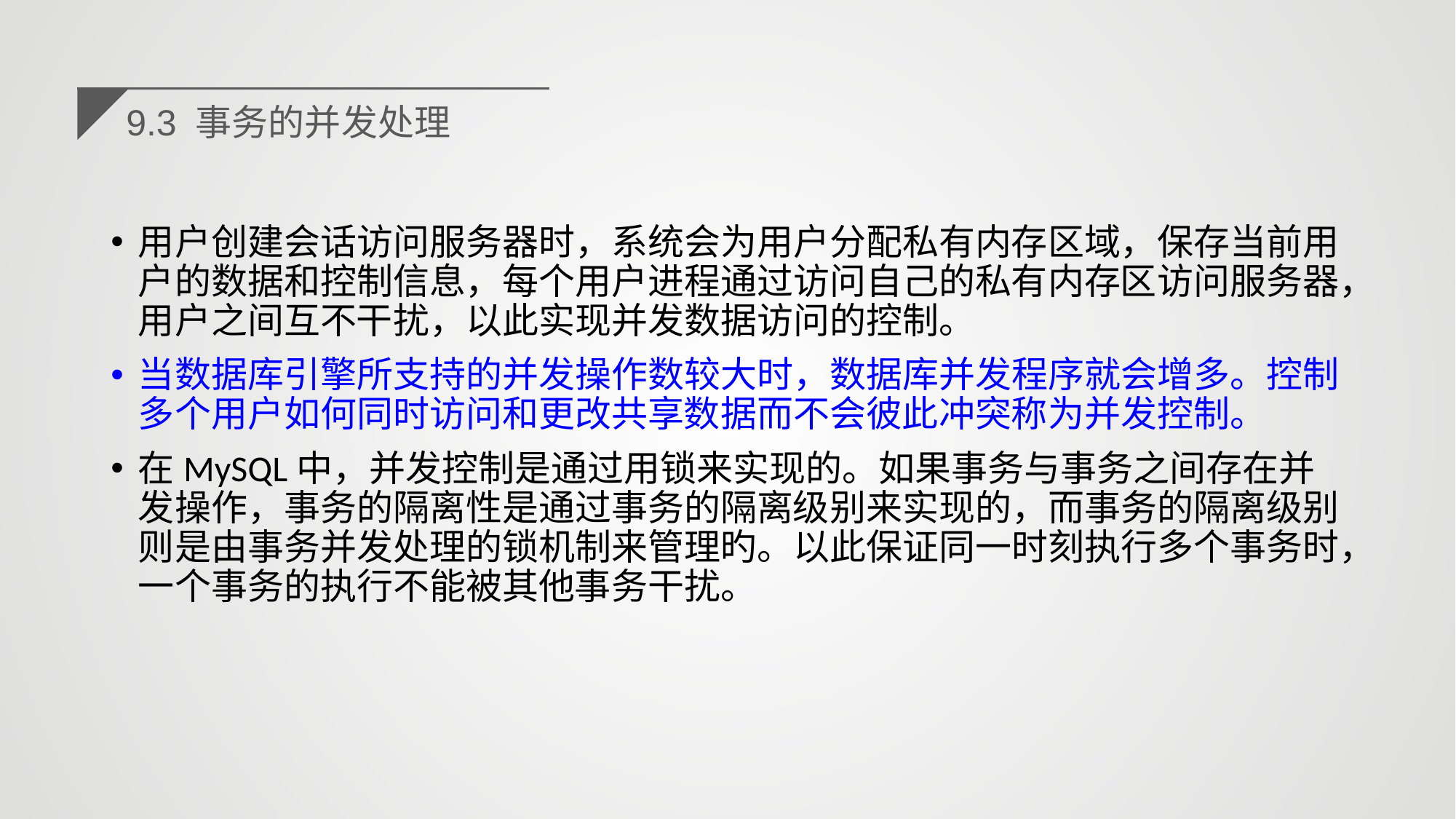

9.3 事务的并发处理

用户创建会话访问服务器时，系统会为用户分配私有内存区域，保存当前用户的数据和控制信息，每个用户进程通过访问自己的私有内存区访问服务器，用户之间互不干扰，以此实现并发数据访问的控制。
当数据库引擎所支持的并发操作数较大时，数据库并发程序就会增多。控制多个用户如何同时访问和更改共享数据而不会彼此冲突称为并发控制。
在MySQL中，并发控制是通过用锁来实现的。如果事务与事务之间存在并发操作，事务的隔离性是通过事务的隔离级别来实现的，而事务的隔离级别则是由事务并发处理的锁机制来管理旳。以此保证同一时刻执行多个事务时，一个事务的执行不能被其他事务干扰。